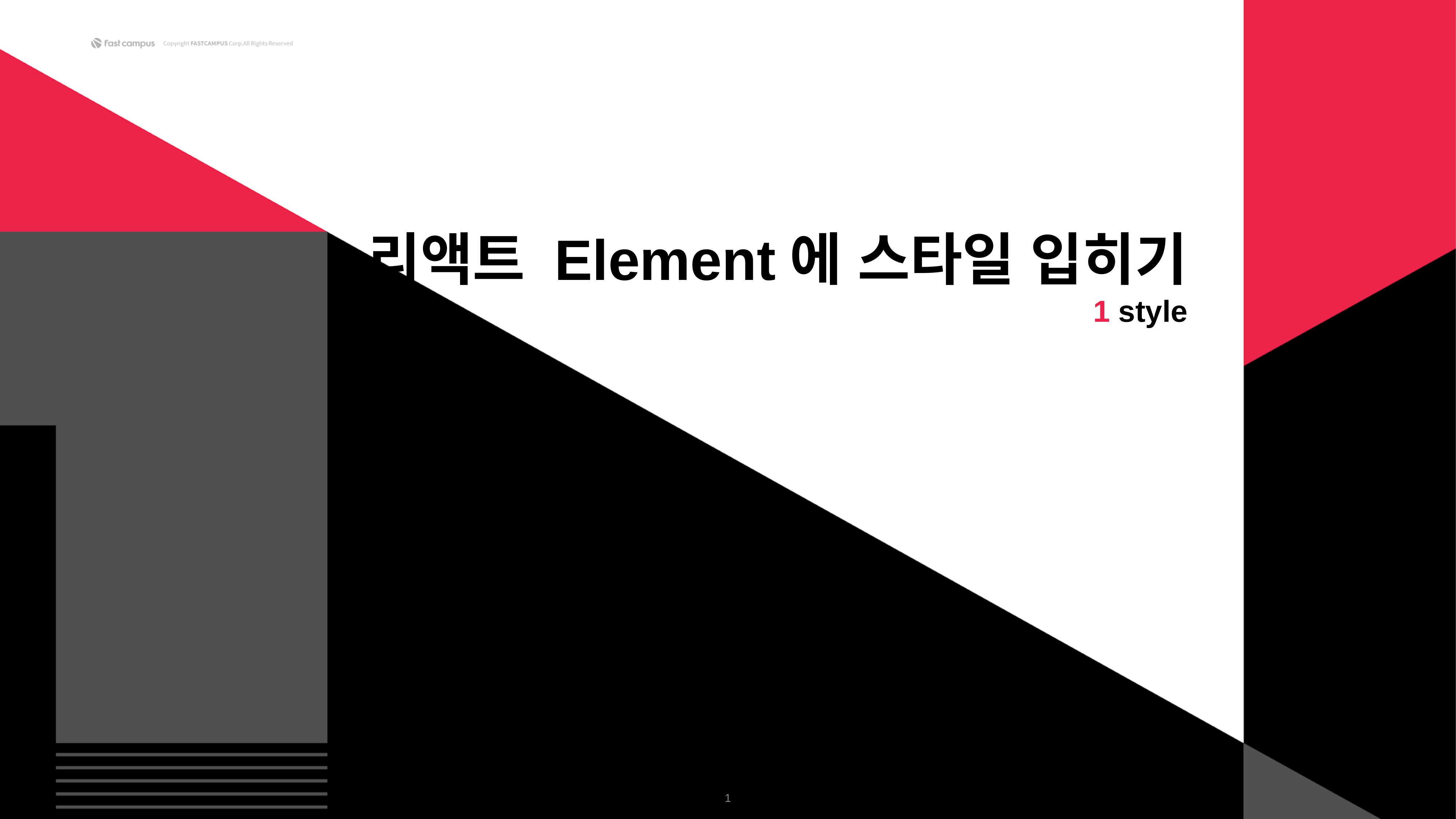

리액트 Element에 스타일 입히기
1 style
1